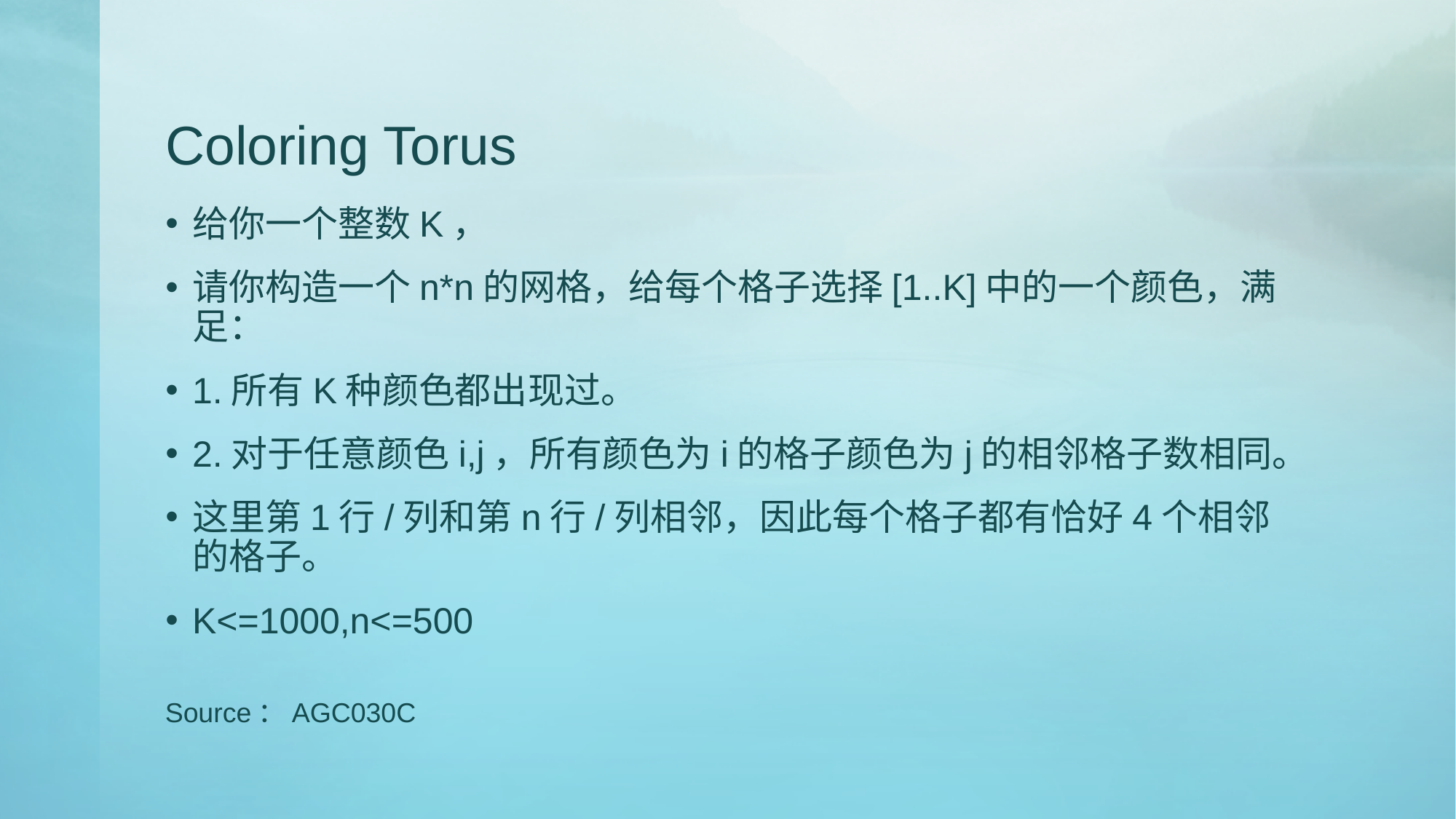

# Coloring Torus
给你一个整数K，
请你构造一个n*n的网格，给每个格子选择[1..K]中的一个颜色，满足：
1.所有K种颜色都出现过。
2.对于任意颜色i,j，所有颜色为i的格子颜色为j的相邻格子数相同。
这里第1行/列和第n行/列相邻，因此每个格子都有恰好4个相邻的格子。
K<=1000,n<=500
Source：AGC030C